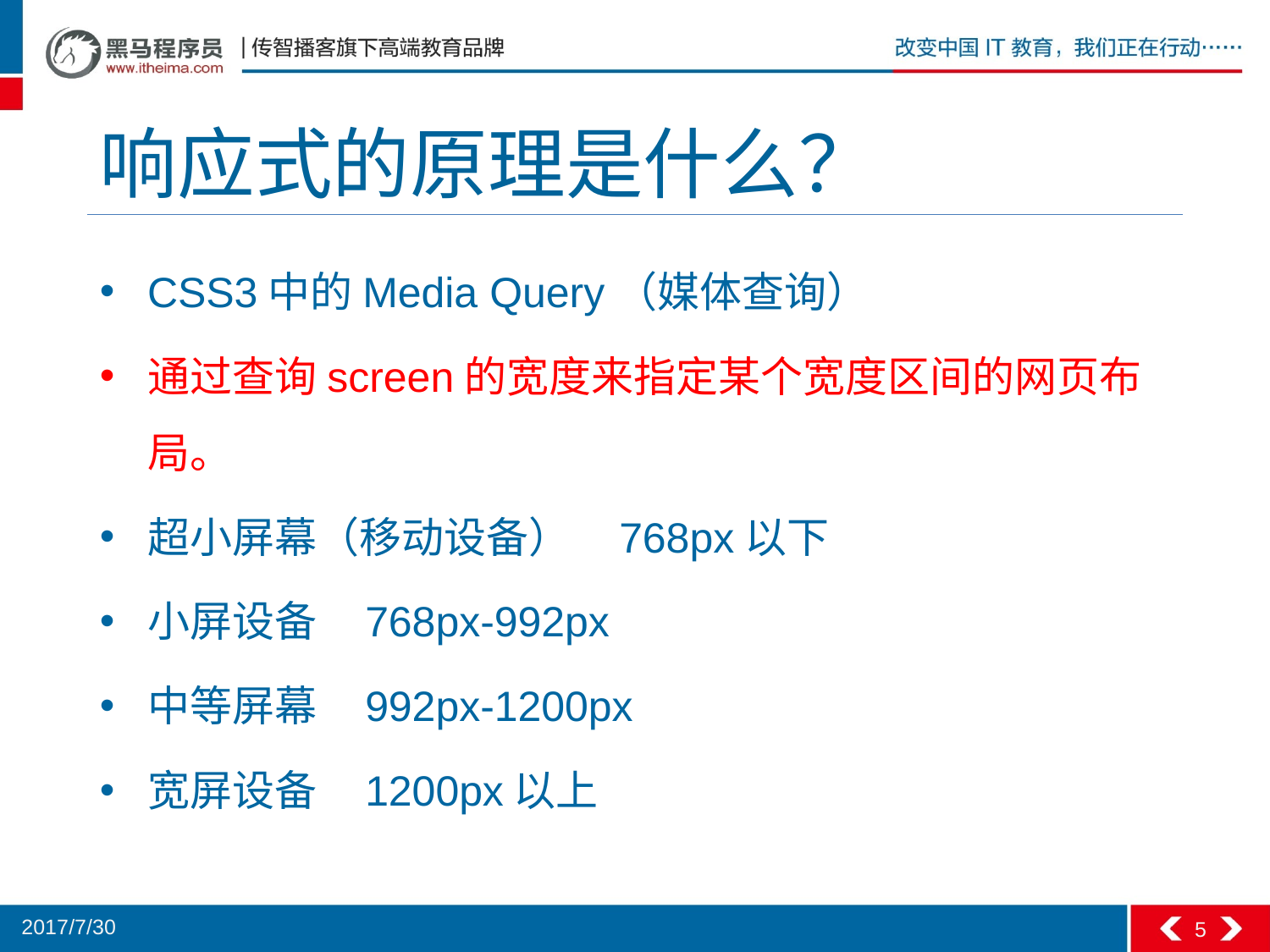

# 响应式的原理是什么？
CSS3中的Media Query（媒体查询）
通过查询screen的宽度来指定某个宽度区间的网页布局。
超小屏幕（移动设备）    768px以下
小屏设备    768px-992px
中等屏幕    992px-1200px
宽屏设备    1200px以上
5

2017/7/30